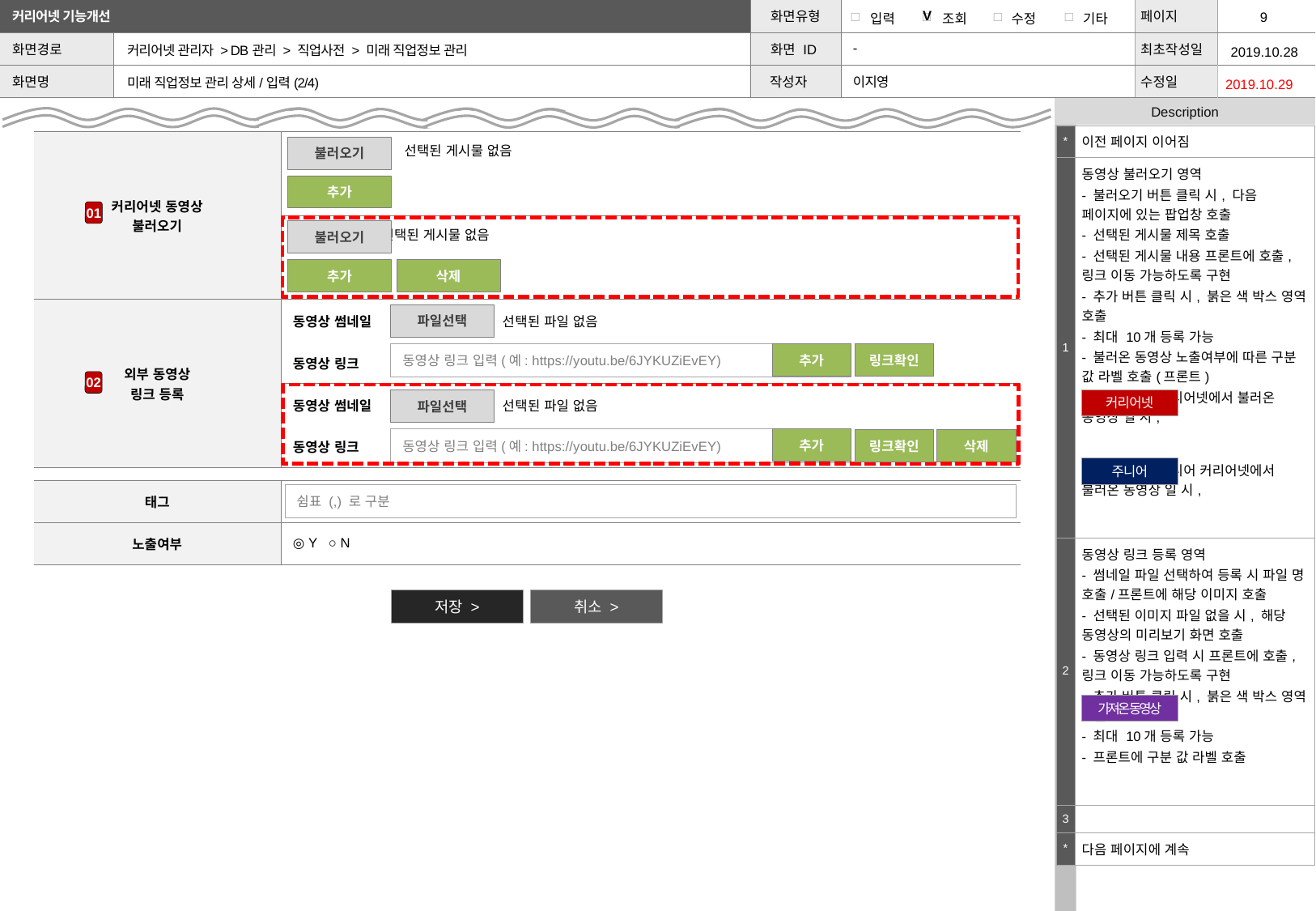

|  |  | V |  |  |  |  |  |
| --- | --- | --- | --- | --- | --- | --- | --- |
2019.10.28
커리어넷 관리자 > DB관리 > 직업사전 > 미래 직업정보 관리
-
이지영
미래 직업정보 관리 상세/입력(2/4)
2019.10.29

| \* | 이전 페이지 이어짐 |
| --- | --- |
| 1 | 동영상 불러오기 영역 - 불러오기 버튼 클릭 시, 다음 페이지에 있는 팝업창 호출 - 선택된 게시물 제목 호출 - 선택된 게시물 내용 프론트에 호출, 링크 이동 가능하도록 구현 - 추가 버튼 클릭 시, 붉은 색 박스 영역 호출 - 최대 10개 등록 가능 - 불러온 동영상 노출여부에 따른 구분 값 라벨 호출(프론트) 노출 여부 > 커리어넷에서 불러온 동영상 일 시, 노출 여부 > 주니어 커리어넷에서 불러온 동영상 일 시, |
| 2 | 동영상 링크 등록 영역 - 썸네일 파일 선택하여 등록 시 파일 명 호출/프론트에 해당 이미지 호출 - 선택된 이미지 파일 없을 시, 해당 동영상의 미리보기 화면 호출 - 동영상 링크 입력 시 프론트에 호출, 링크 이동 가능하도록 구현 - 추가 버튼 클릭 시, 붉은 색 박스 영역 호출 - 최대 10개 등록 가능 - 프론트에 구분 값 라벨 호출 |
| 3 |  |
| \* | 다음 페이지에 계속 |
| 커리어넷 동영상 불러오기 | 선택된 게시물 없음 |
| --- | --- |
|  | 선택된 게시물 없음 |
| 외부 동영상 링크 등록 | 동영상 썸네일 선택된 파일 없음 |
|  | 동영상 링크 |
|  | 동영상 썸네일 선택된 파일 없음 |
|  | 동영상 링크 |
불러오기
추가
01

불러오기
추가
삭제
파일선택
동영상 링크 입력(예: https://youtu.be/6JYKUZiEvEY)
추가
링크확인
02

파일선택
커리어넷
동영상 링크 입력(예: https://youtu.be/6JYKUZiEvEY)
추가
링크확인
삭제
주니어
| 태그 |  |
| --- | --- |
| 노출여부 | ◎ Y ○ N |
쉼표 (,) 로 구분
저장 >
취소 >
가져온 동영상